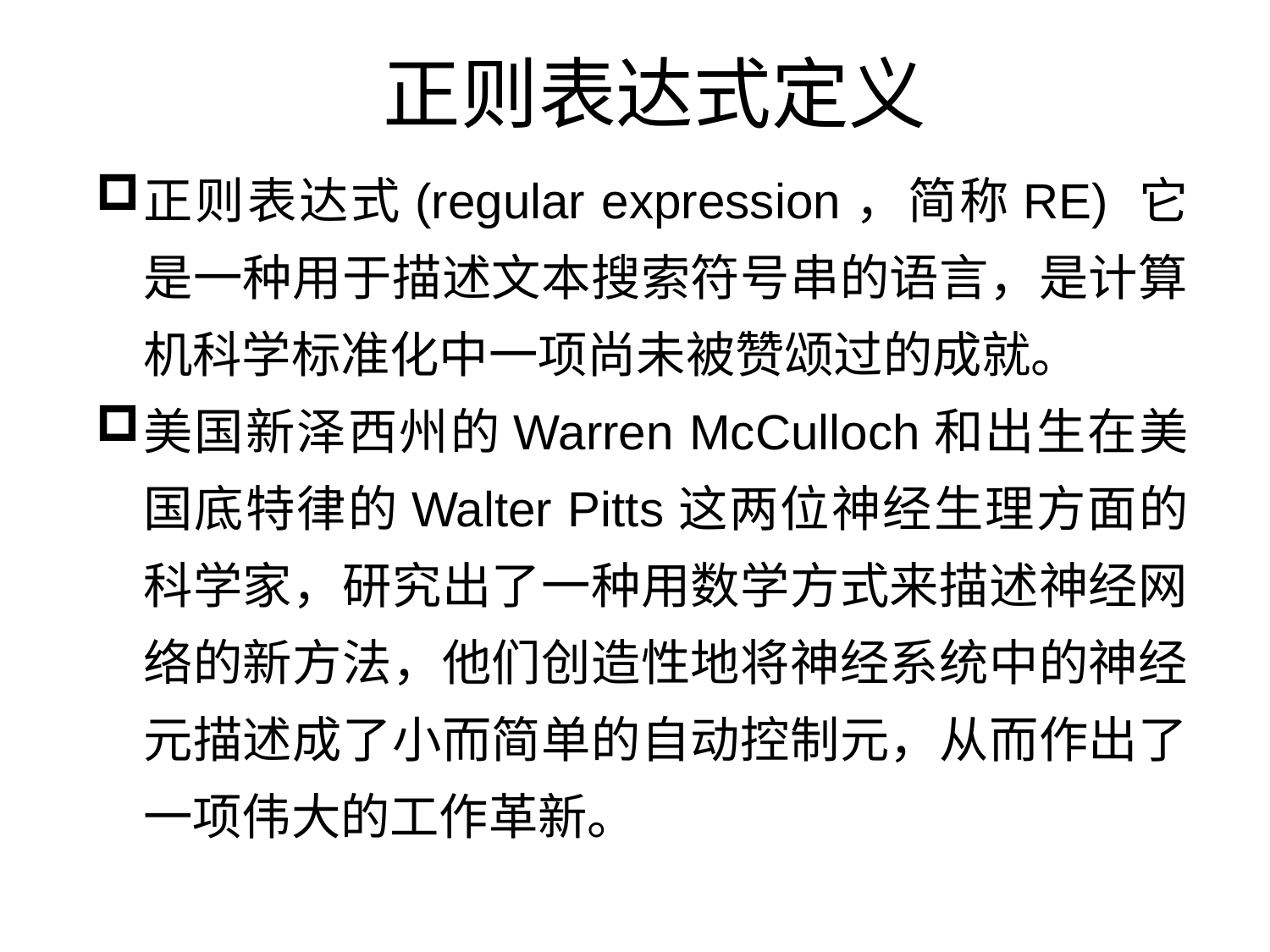

正则表达式定义
正则表达式(regular expression，简称RE) 它是一种用于描述文本搜索符号串的语言，是计算机科学标准化中一项尚未被赞颂过的成就。
美国新泽西州的Warren McCulloch和出生在美国底特律的Walter Pitts这两位神经生理方面的科学家，研究出了一种用数学方式来描述神经网络的新方法，他们创造性地将神经系统中的神经元描述成了小而简单的自动控制元，从而作出了一项伟大的工作革新。